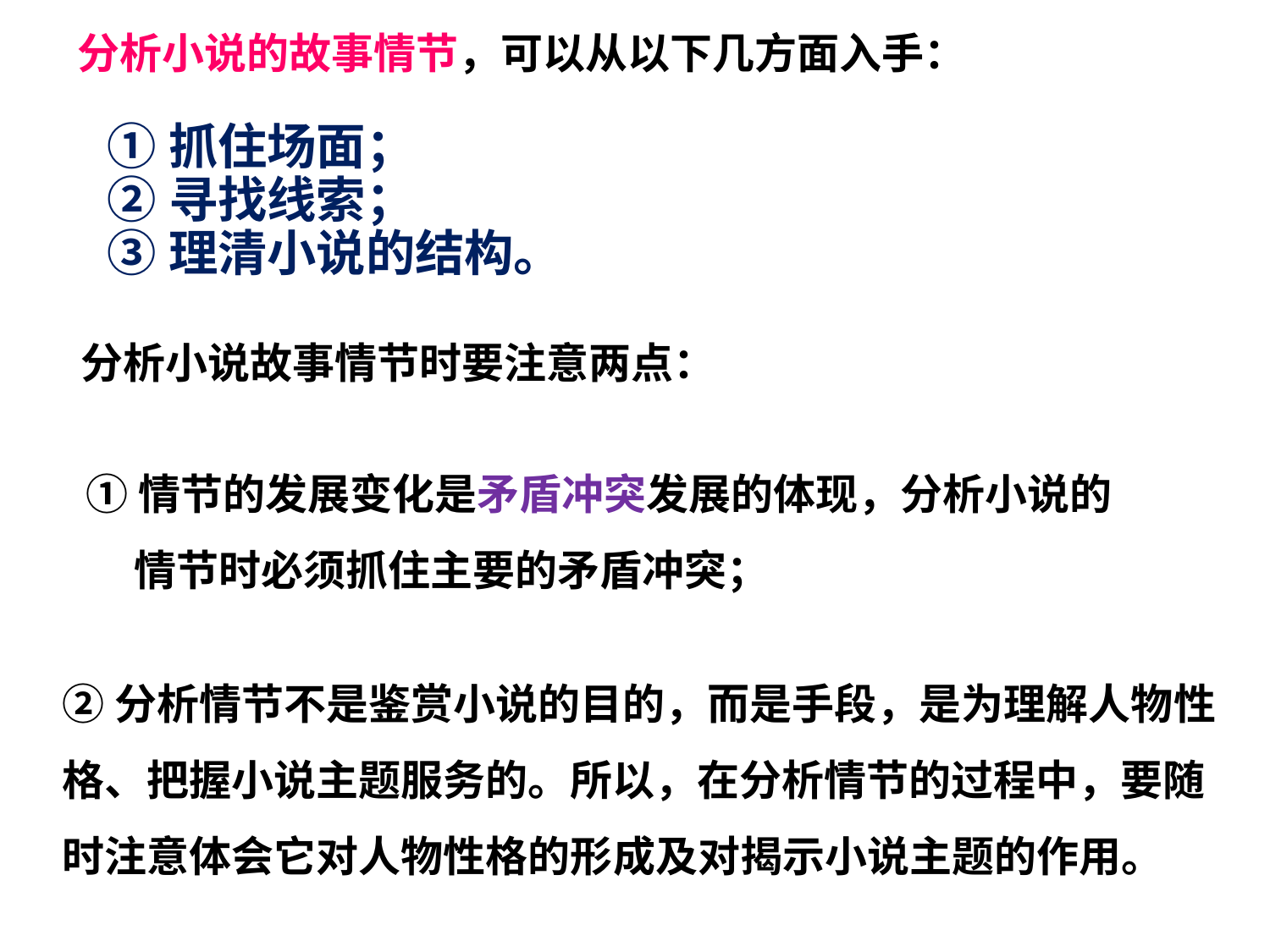

分析小说的故事情节，可以从以下几方面入手：
①抓住场面；
②寻找线索；
③理清小说的结构。
分析小说故事情节时要注意两点：
①情节的发展变化是矛盾冲突发展的体现，分析小说的
    情节时必须抓住主要的矛盾冲突；
②分析情节不是鉴赏小说的目的，而是手段，是为理解人物性格、把握小说主题服务的。所以，在分析情节的过程中，要随时注意体会它对人物性格的形成及对揭示小说主题的作用。